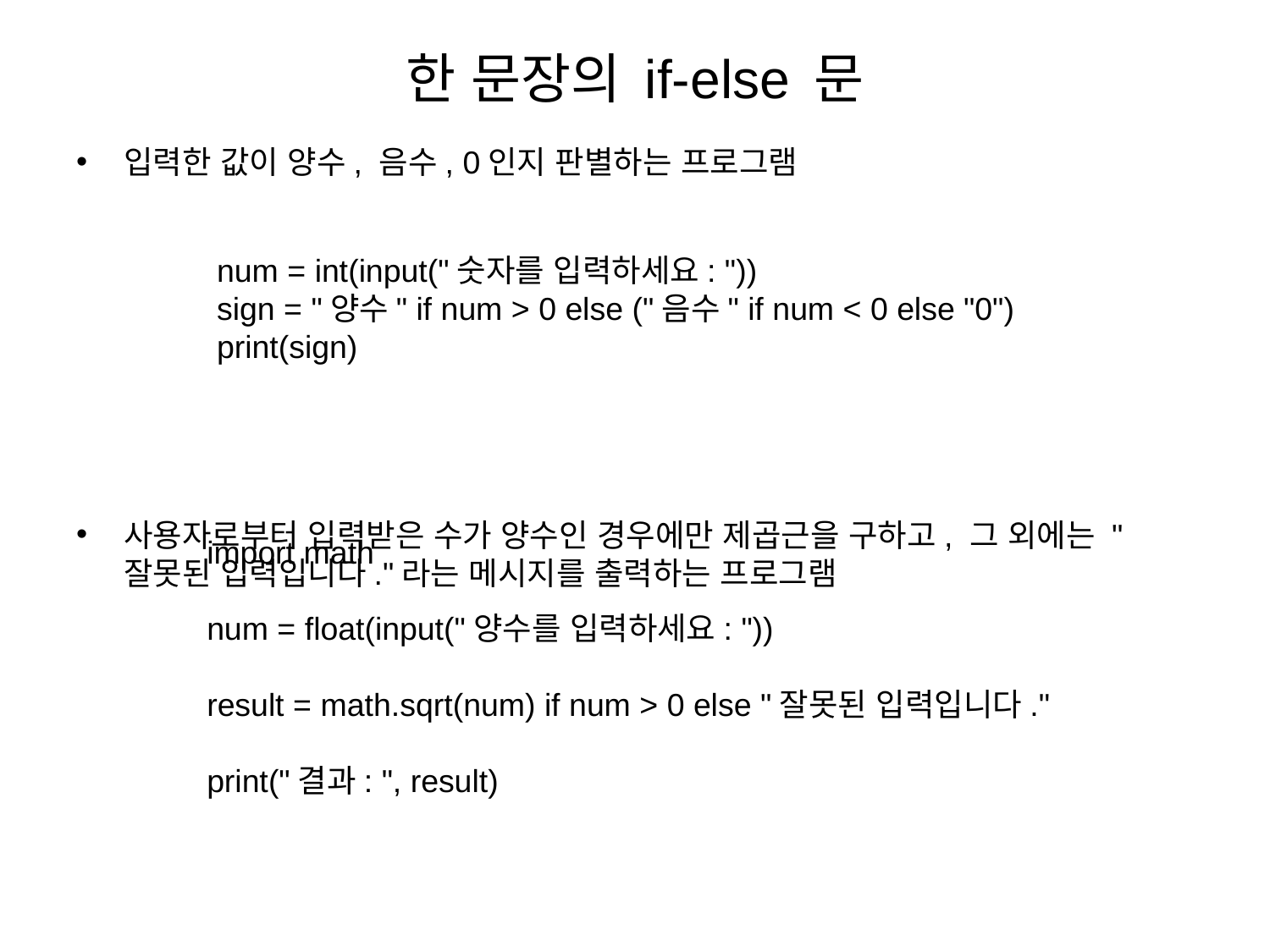

# 한 문장의 if-else 문
입력한 값이 양수, 음수, 0인지 판별하는 프로그램

사용자로부터 입력받은 수가 양수인 경우에만 제곱근을 구하고, 그 외에는 "잘못된 입력입니다."라는 메시지를 출력하는 프로그램
num = int(input("숫자를 입력하세요: "))
sign = "양수" if num > 0 else ("음수" if num < 0 else "0")
print(sign)
import math

num = float(input("양수를 입력하세요: "))

result = math.sqrt(num) if num > 0 else "잘못된 입력입니다."

print("결과: ", result)